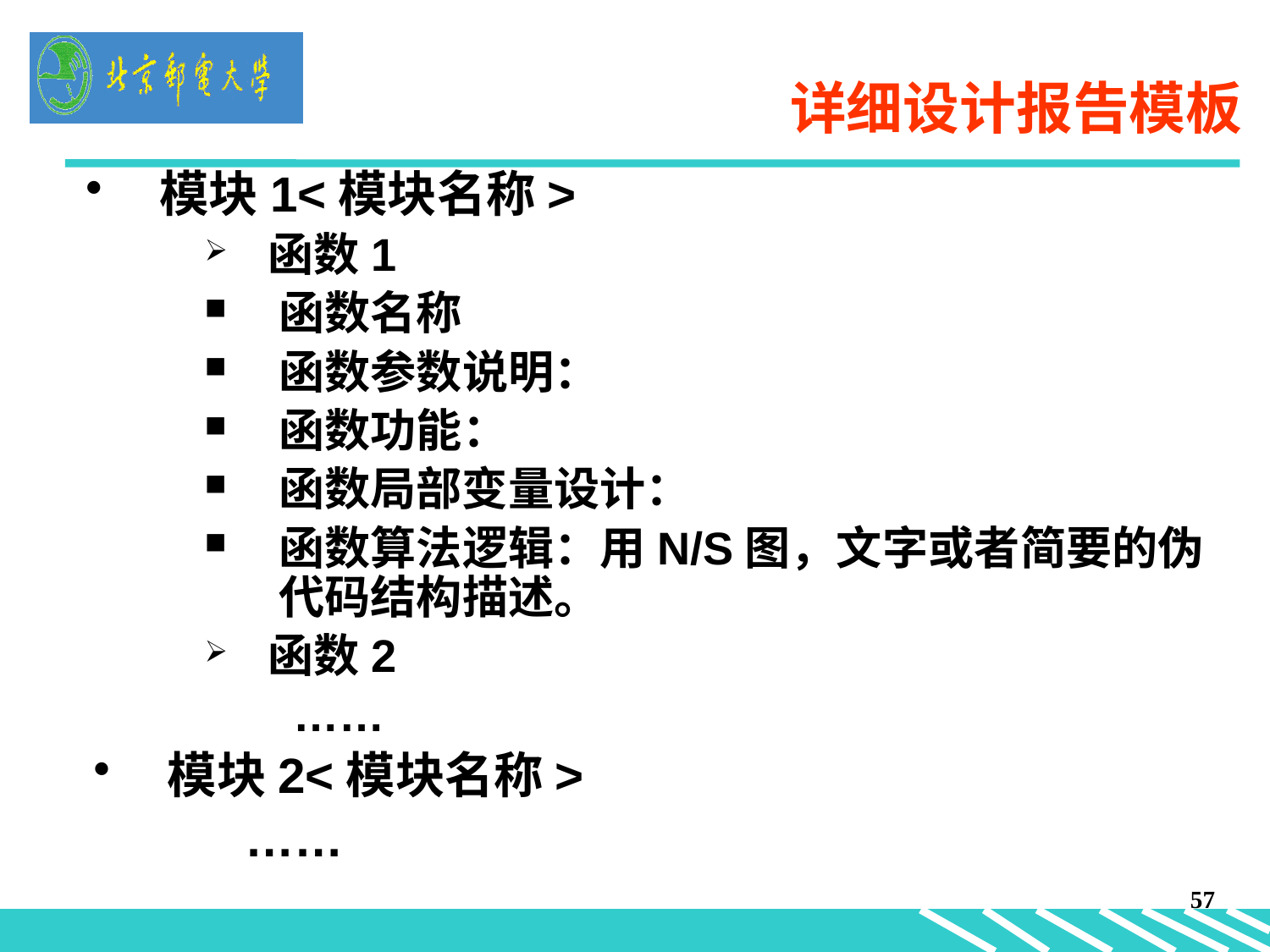

# 详细设计报告模板
模块1<模块名称>
  函数1
函数名称
函数参数说明：
函数功能：
函数局部变量设计：
函数算法逻辑：用N/S图，文字或者简要的伪代码结构描述。
  函数2
       ……
模块2<模块名称>
       ……
57